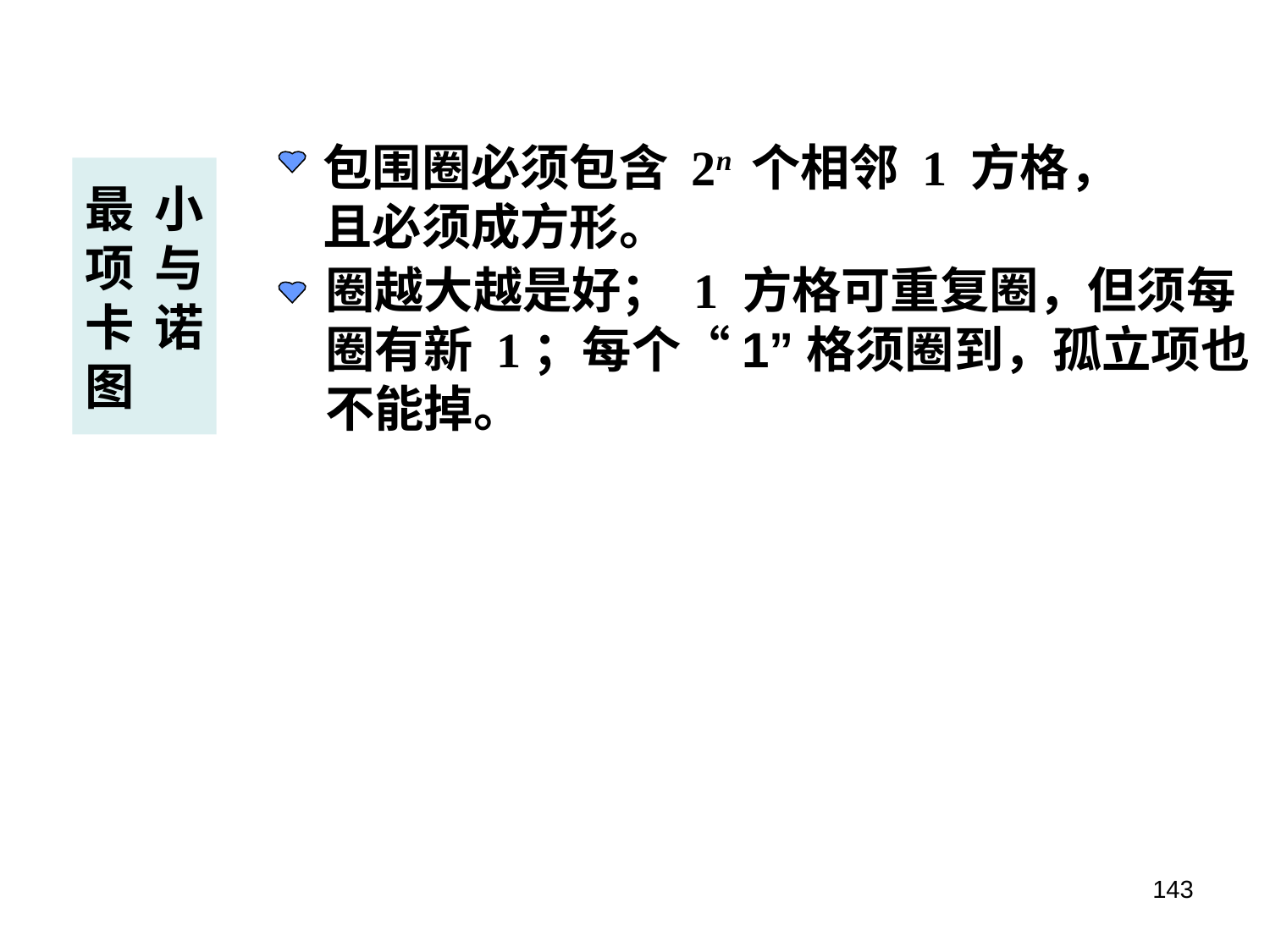

包围圈必须包含 2n 个相邻 1 方格，
且必须成方形。

最小项与卡诺图
圈越大越是好； 1 方格可重复圈，但须每圈有新 1；每个“1”格须圈到，孤立项也不能掉。

143